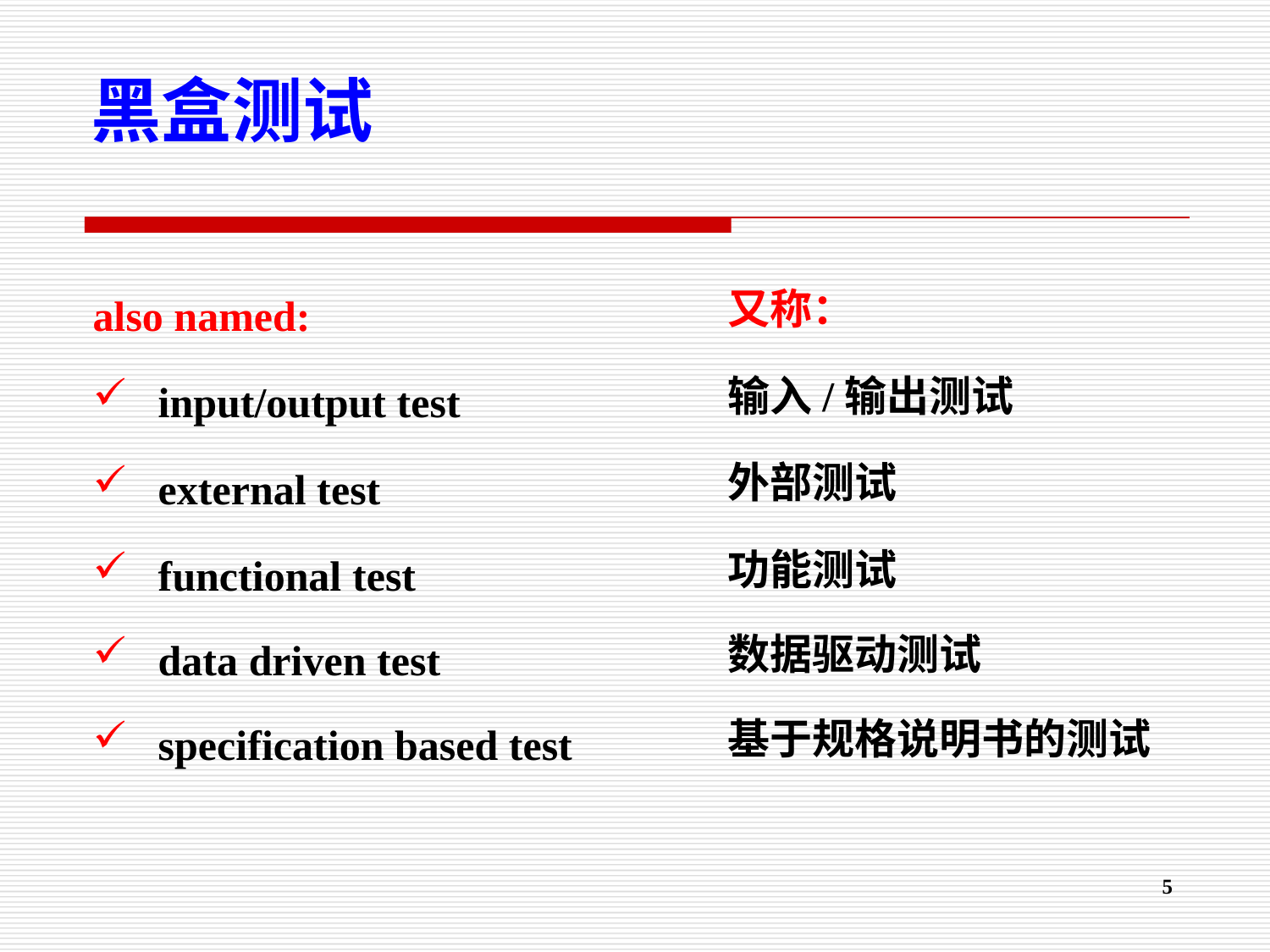

黑盒测试
又称：
输入/输出测试
外部测试
功能测试
数据驱动测试
基于规格说明书的测试
also named:
input/output test
external test
functional test
data driven test
specification based test

5